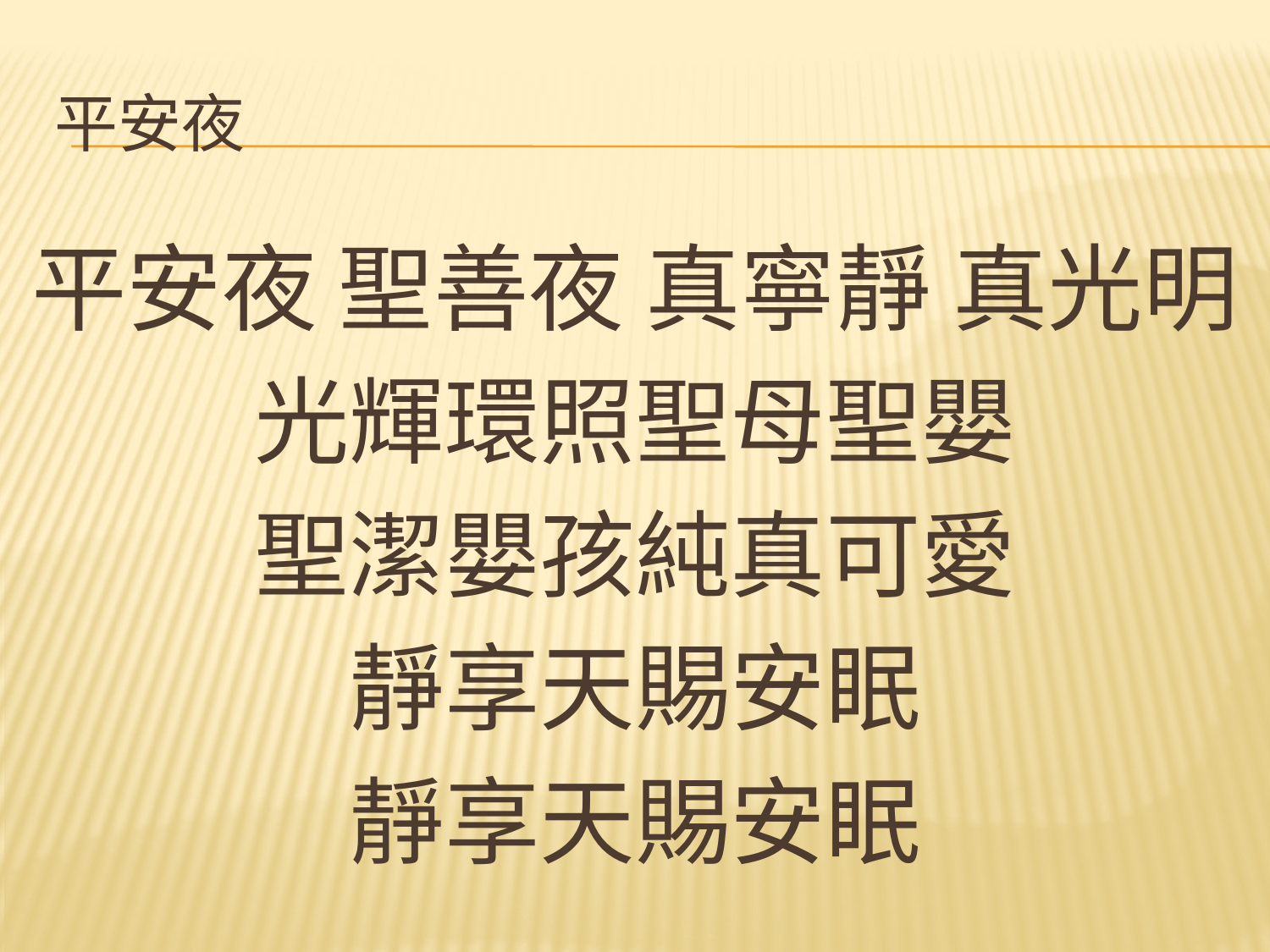

# 平安夜
平安夜 聖善夜 真寧靜 真光明
光輝環照聖母聖嬰
聖潔嬰孩純真可愛
靜享天賜安眠
靜享天賜安眠